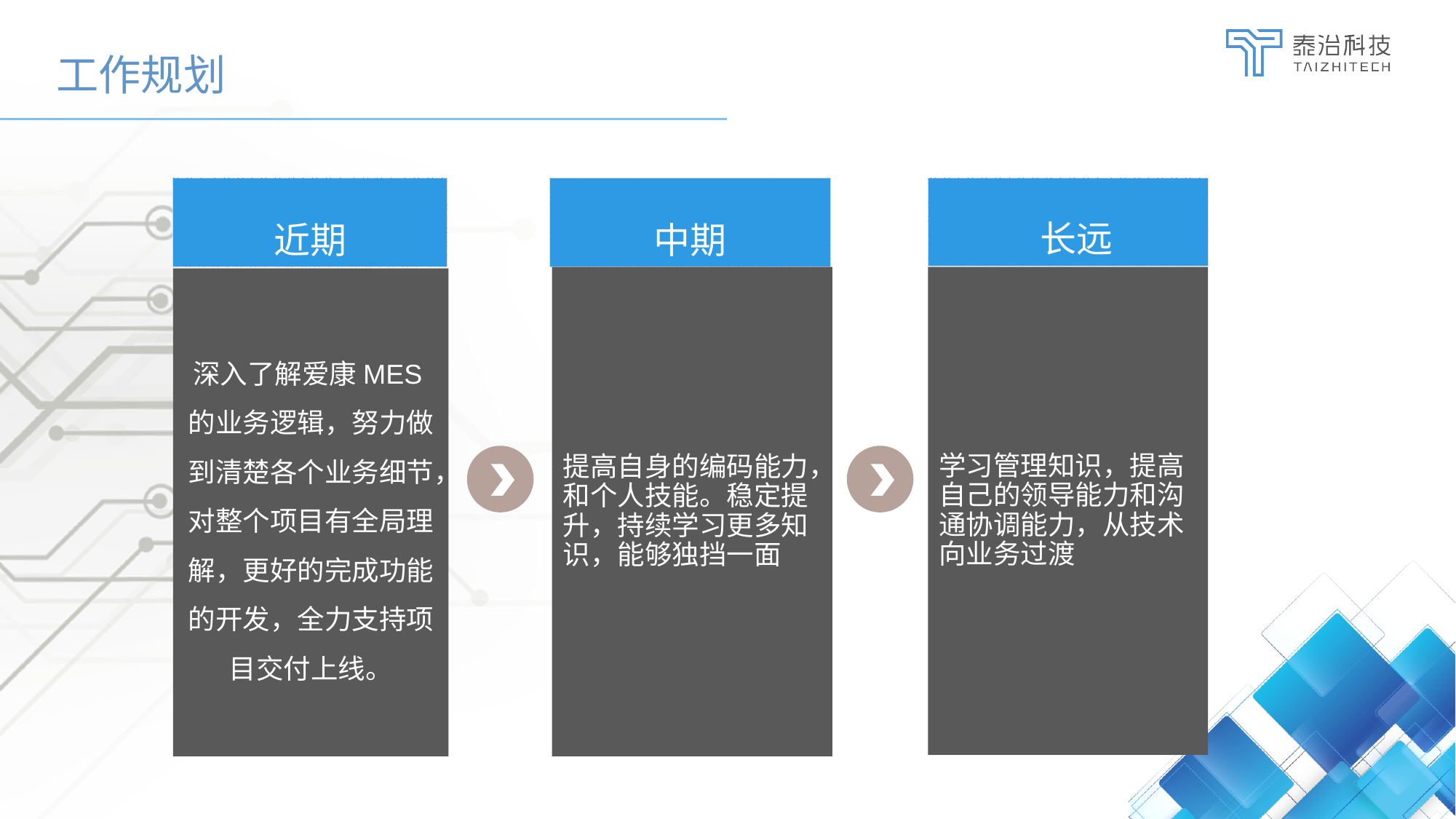

工作规划

 长远
近期
中期
提高自身的编码能力，和个人技能。稳定提升，持续学习更多知识，能够独挡一面
学习管理知识，提高自己的领导能力和沟通协调能力，从技术向业务过渡
深入了解爱康MES的业务逻辑，努力做到清楚各个业务细节，对整个项目有全局理解，更好的完成功能的开发，全力支持项目交付上线。